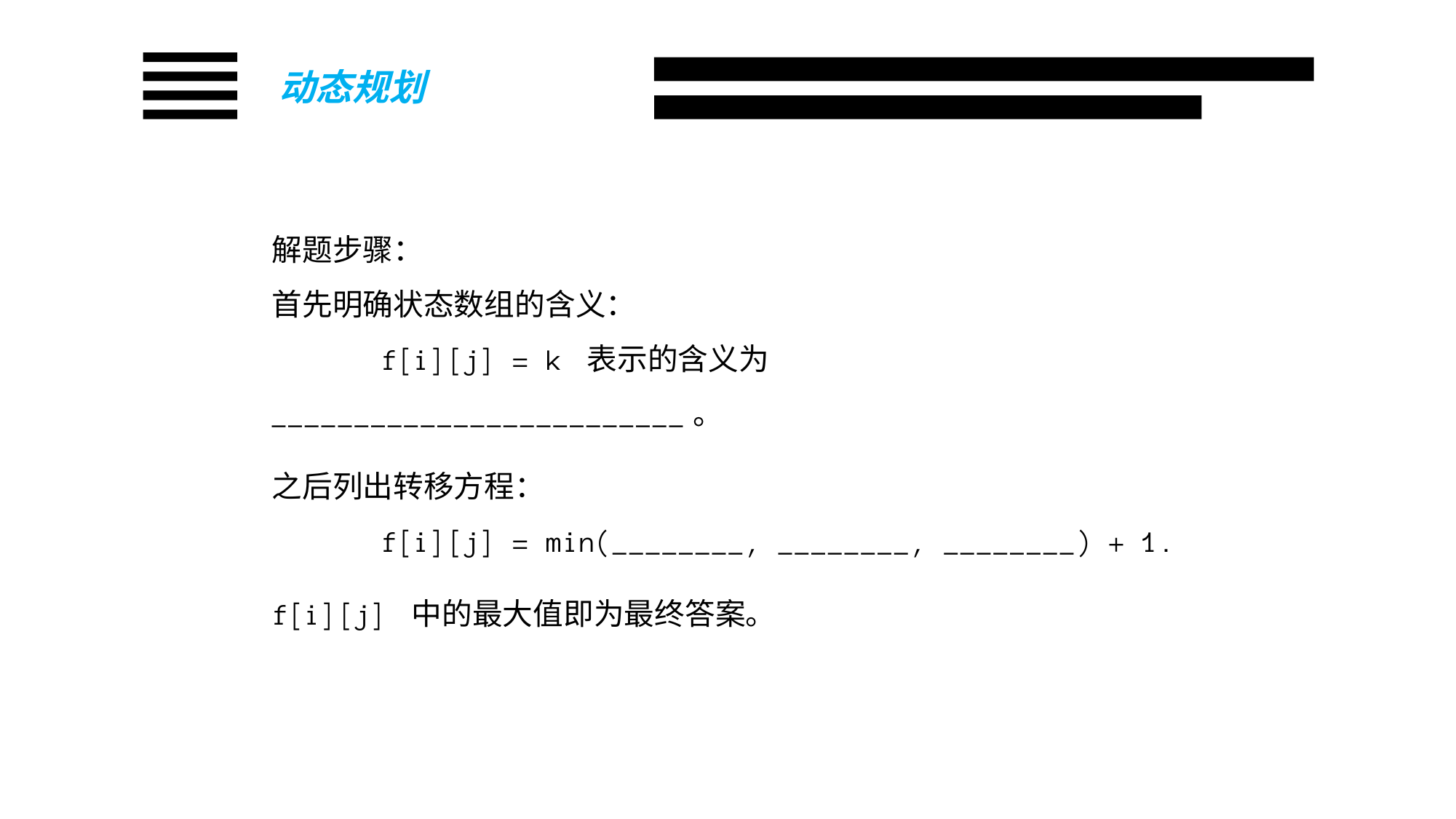

动态规划

解题步骤：
首先明确状态数组的含义：
	f[i][j] = k 表示的含义为_________________________。
之后列出转移方程：
	f[i][j] = min(________, ________, ________) + 1.
f[i][j] 中的最大值即为最终答案。